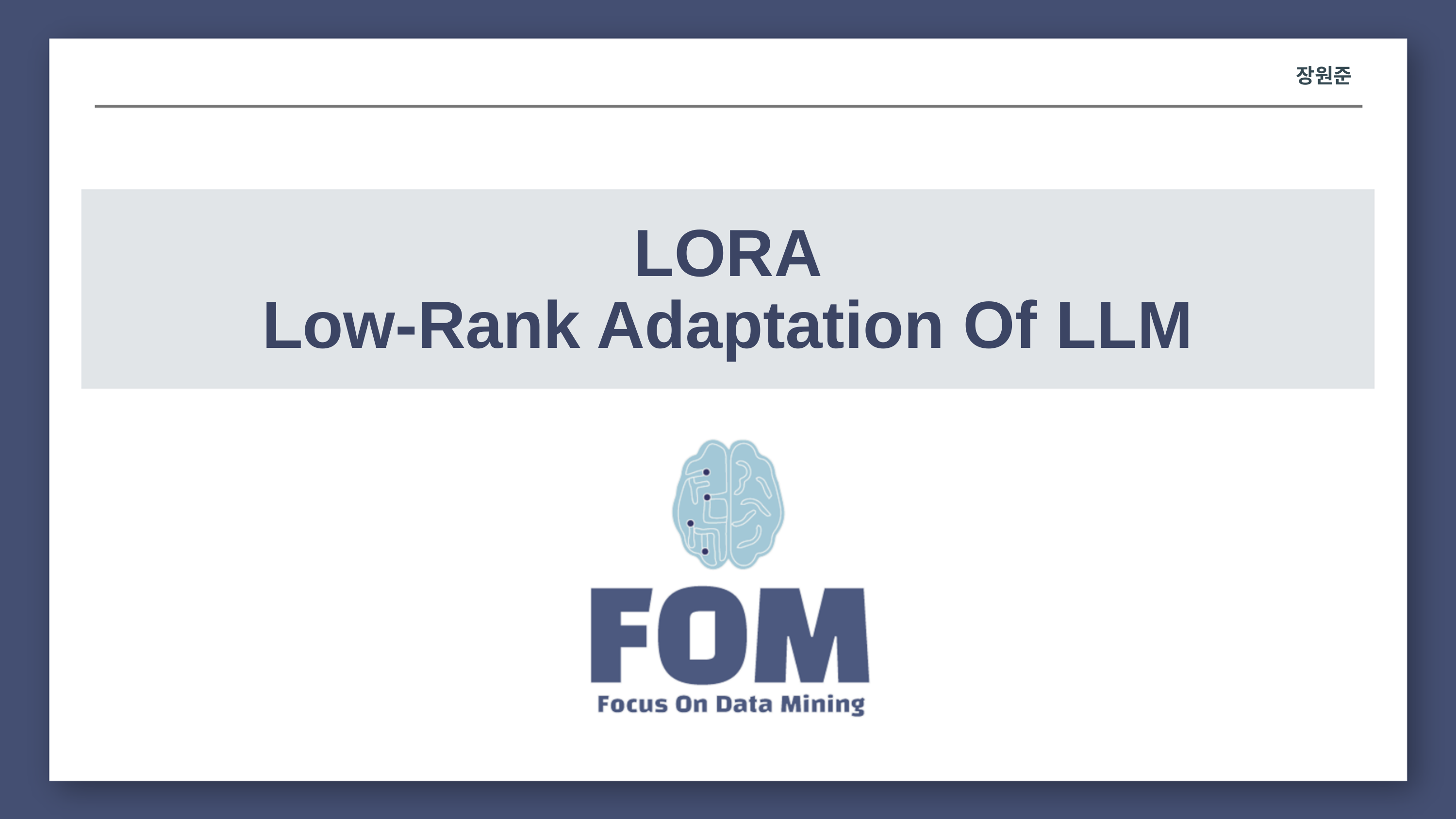

장원준
# LORA Low-Rank Adaptation Of LLM